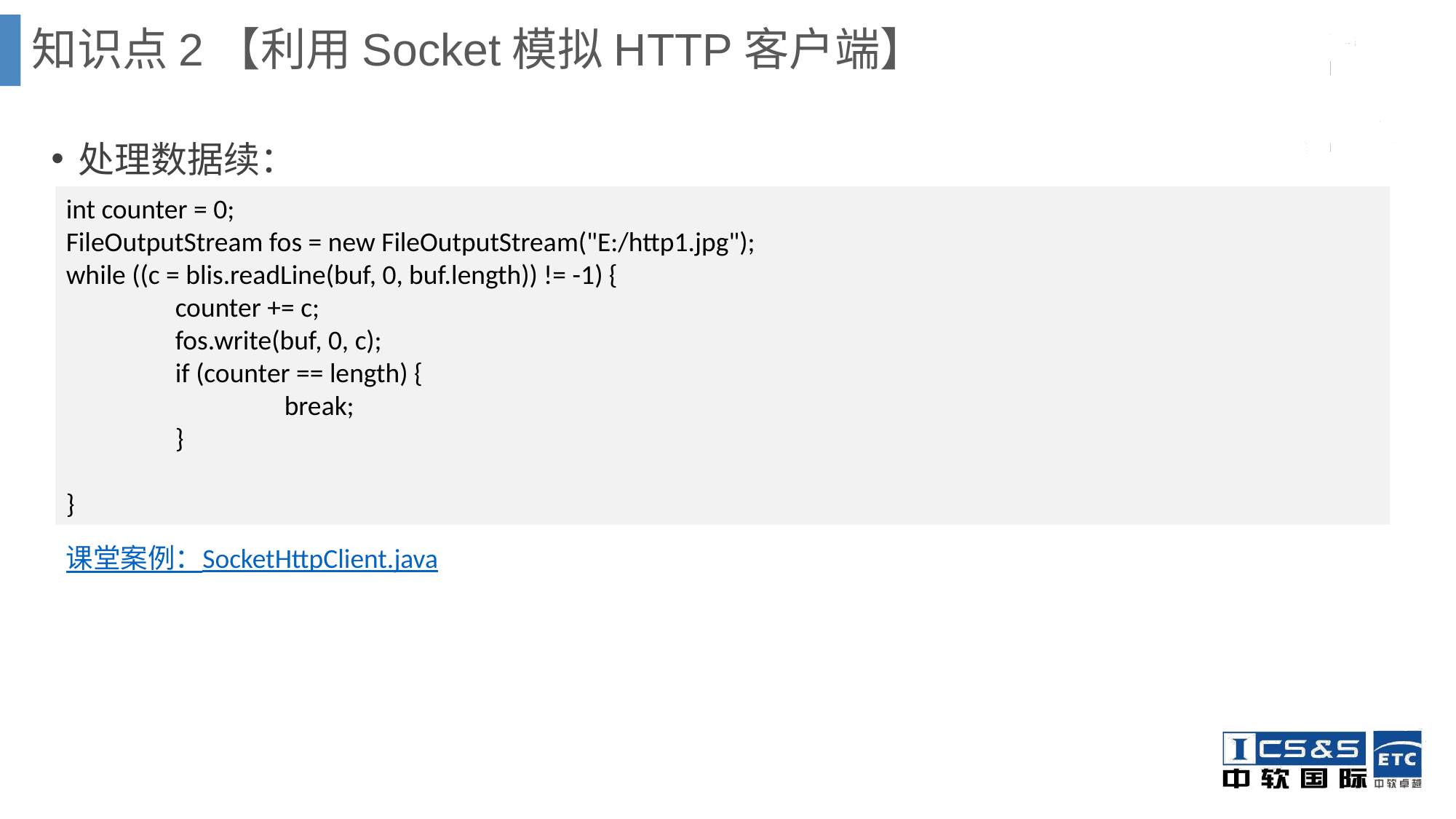

# 知识点2【利用Socket模拟HTTP客户端】
处理数据续：
int counter = 0;
FileOutputStream fos = new FileOutputStream("E:/http1.jpg");
while ((c = blis.readLine(buf, 0, buf.length)) != -1) {
	counter += c;
	fos.write(buf, 0, c);
	if (counter == length) {
		break;
	}

}
课堂案例：SocketHttpClient.java